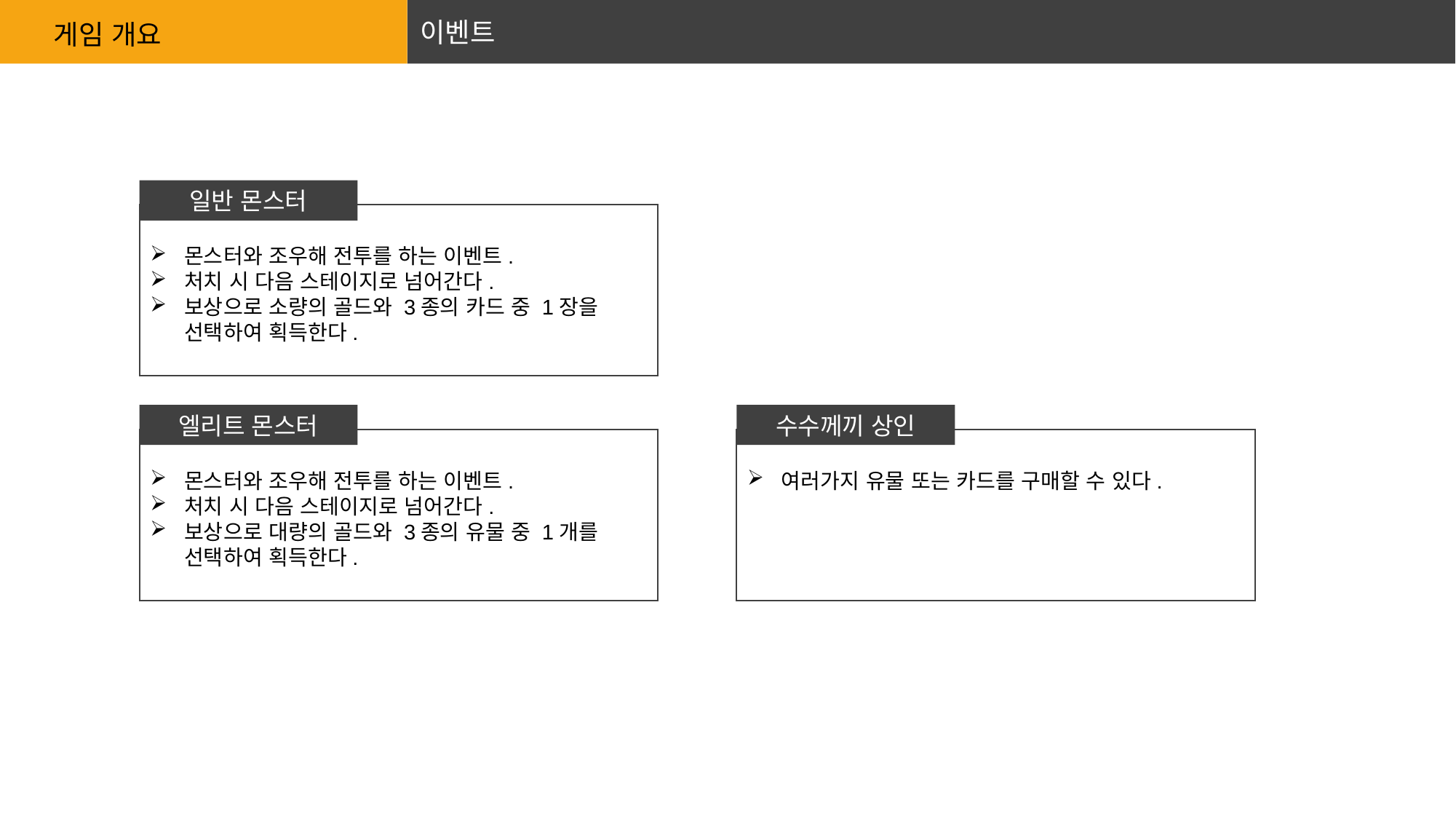

이벤트
게임 개요
일반 몬스터

몬스터와 조우해 전투를 하는 이벤트.
처치 시 다음 스테이지로 넘어간다.
보상으로 소량의 골드와 3종의 카드 중 1장을 선택하여 획득한다.
엘리트 몬스터

몬스터와 조우해 전투를 하는 이벤트.
처치 시 다음 스테이지로 넘어간다.
보상으로 대량의 골드와 3종의 유물 중 1개를 선택하여 획득한다.
수수께끼 상인

여러가지 유물 또는 카드를 구매할 수 있다.